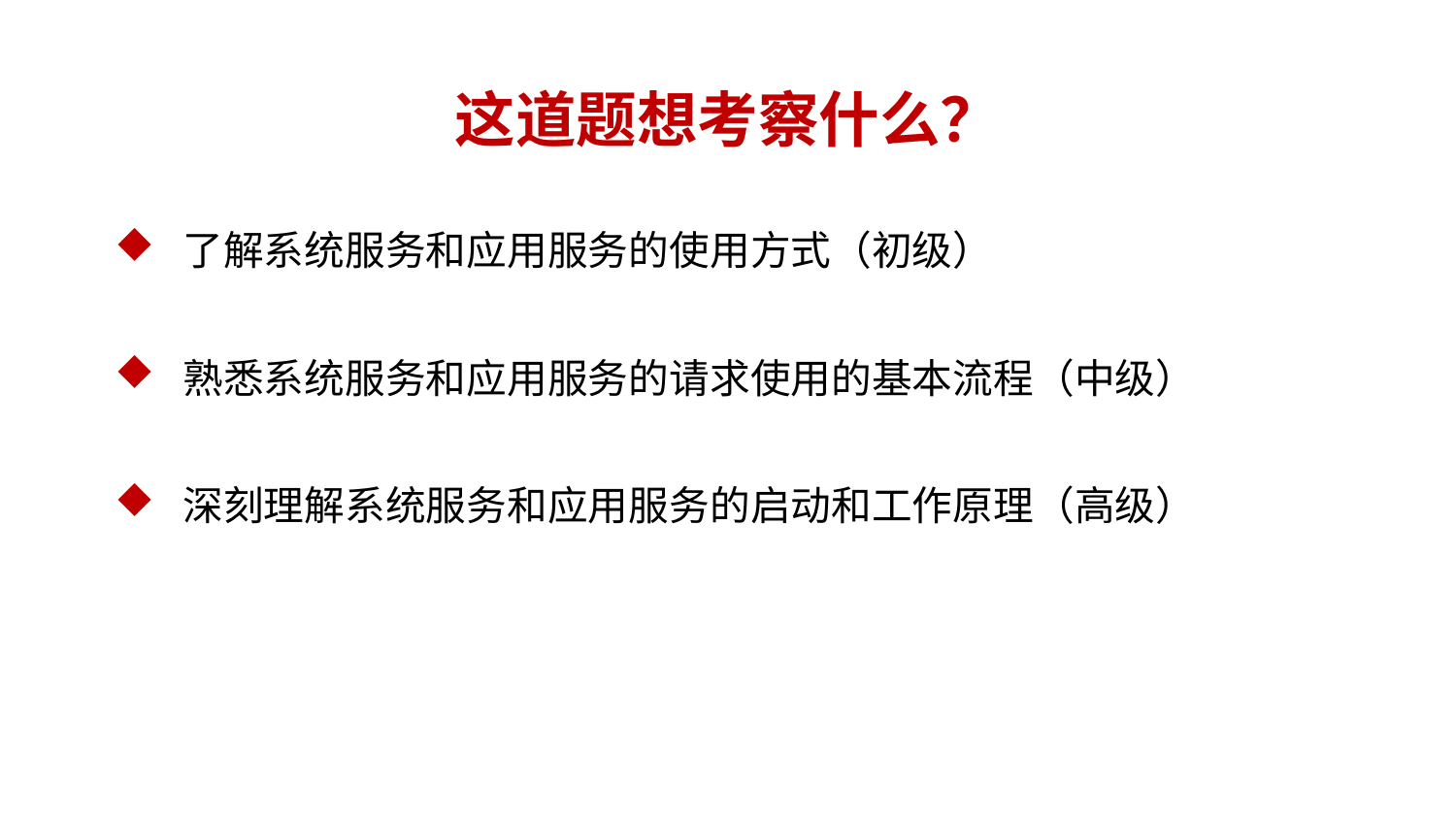

# 这道题想考察什么？
  了解系统服务和应用服务的使用方式（初级）

  熟悉系统服务和应用服务的请求使用的基本流程（中级）

  深刻理解系统服务和应用服务的启动和工作原理（高级）